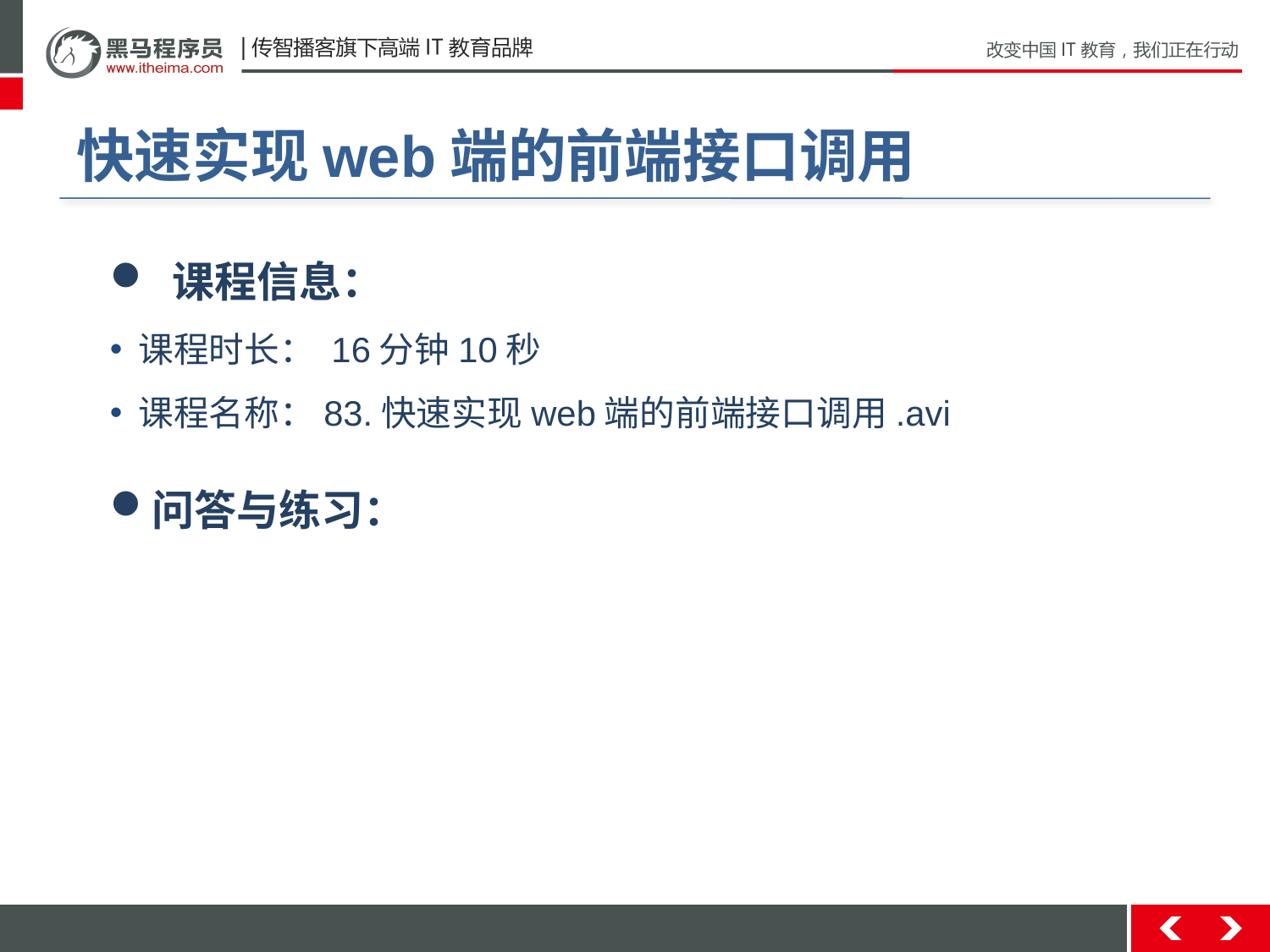

# 快速实现web端的前端接口调用
 课程信息：
 课程时长： 16分钟10秒
 课程名称：83.快速实现web端的前端接口调用.avi
问答与练习：